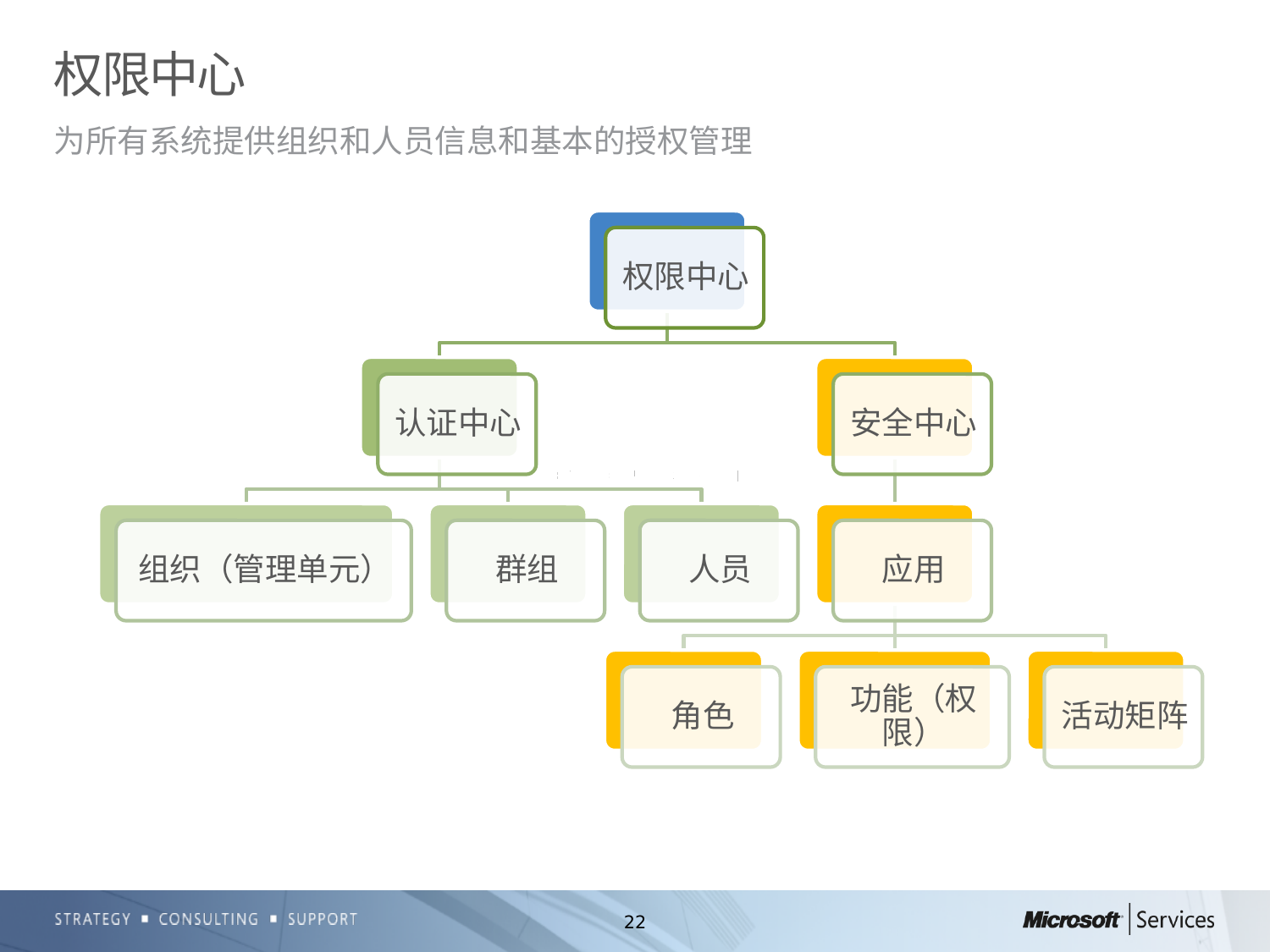

# 权限中心
为所有系统提供组织和人员信息和基本的授权管理
权限中心
认证中心
组织（管理单元）
群组
人员
安全中心
应用
角色
功能（权限）
活动矩阵